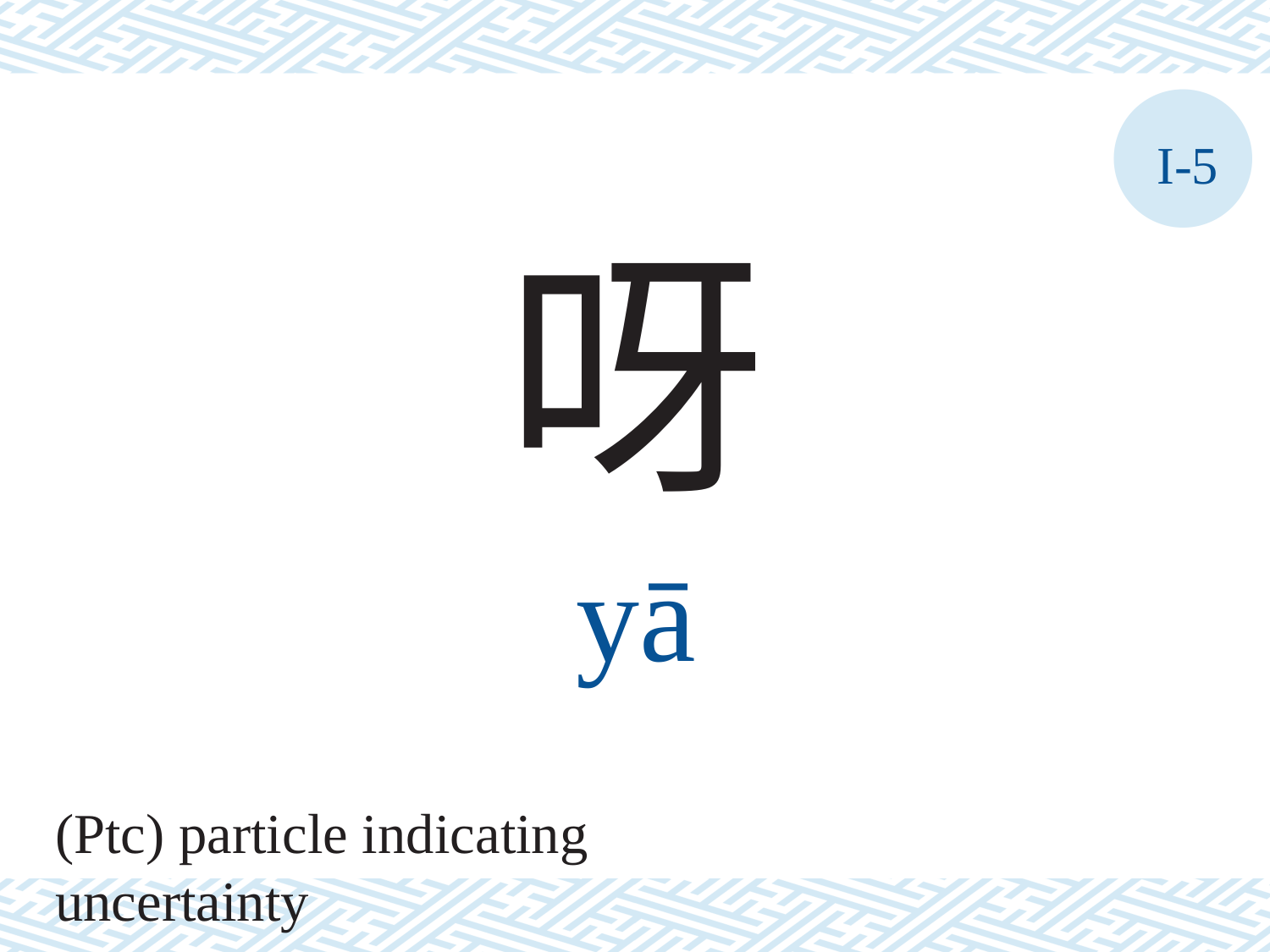

I-5
呀
yā
(Ptc) particle indicating uncertainty